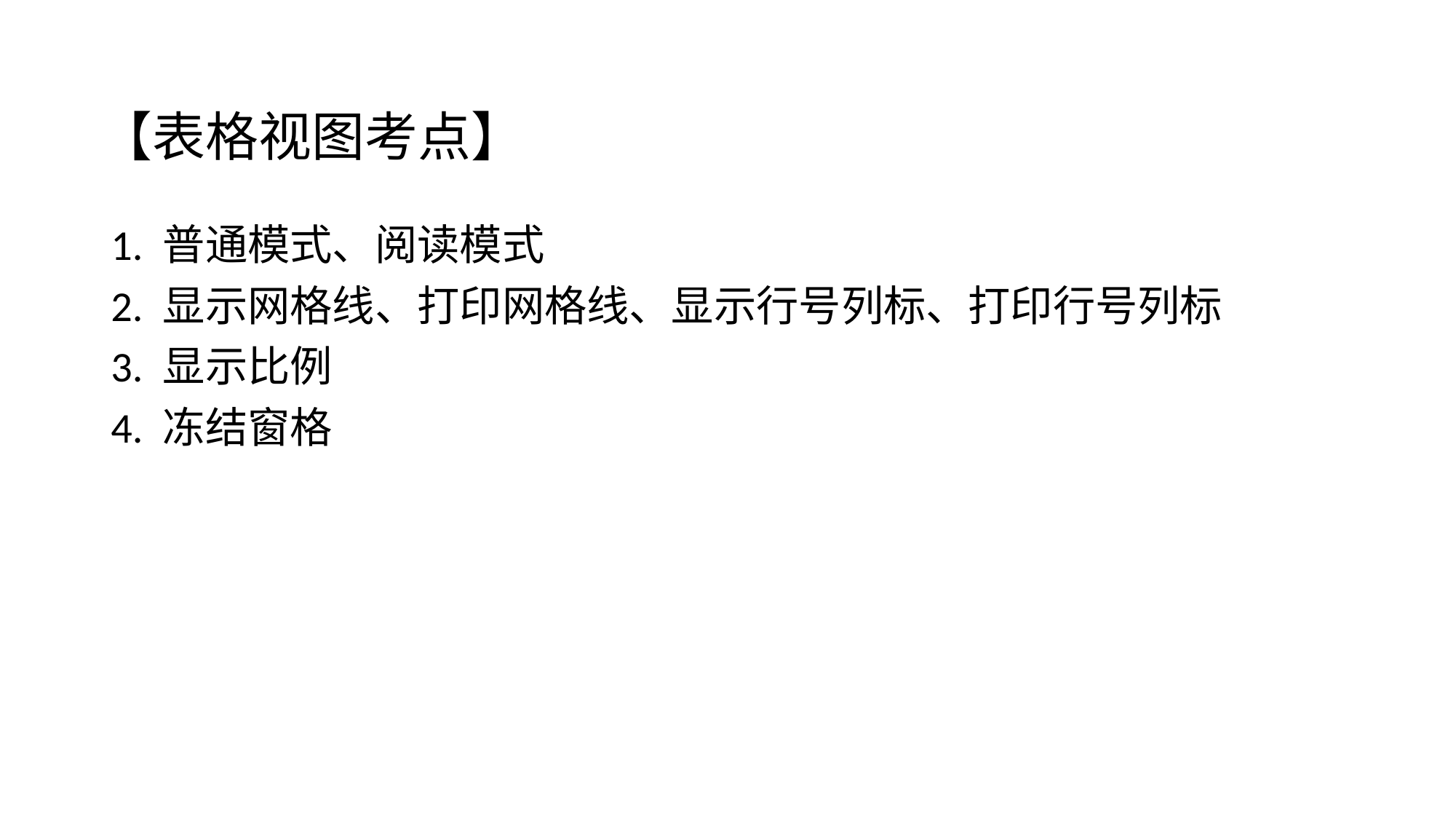

# 【表格视图考点】
1. 普通模式、阅读模式
2. 显示网格线、打印网格线、显示行号列标、打印行号列标
3. 显示比例
4. 冻结窗格